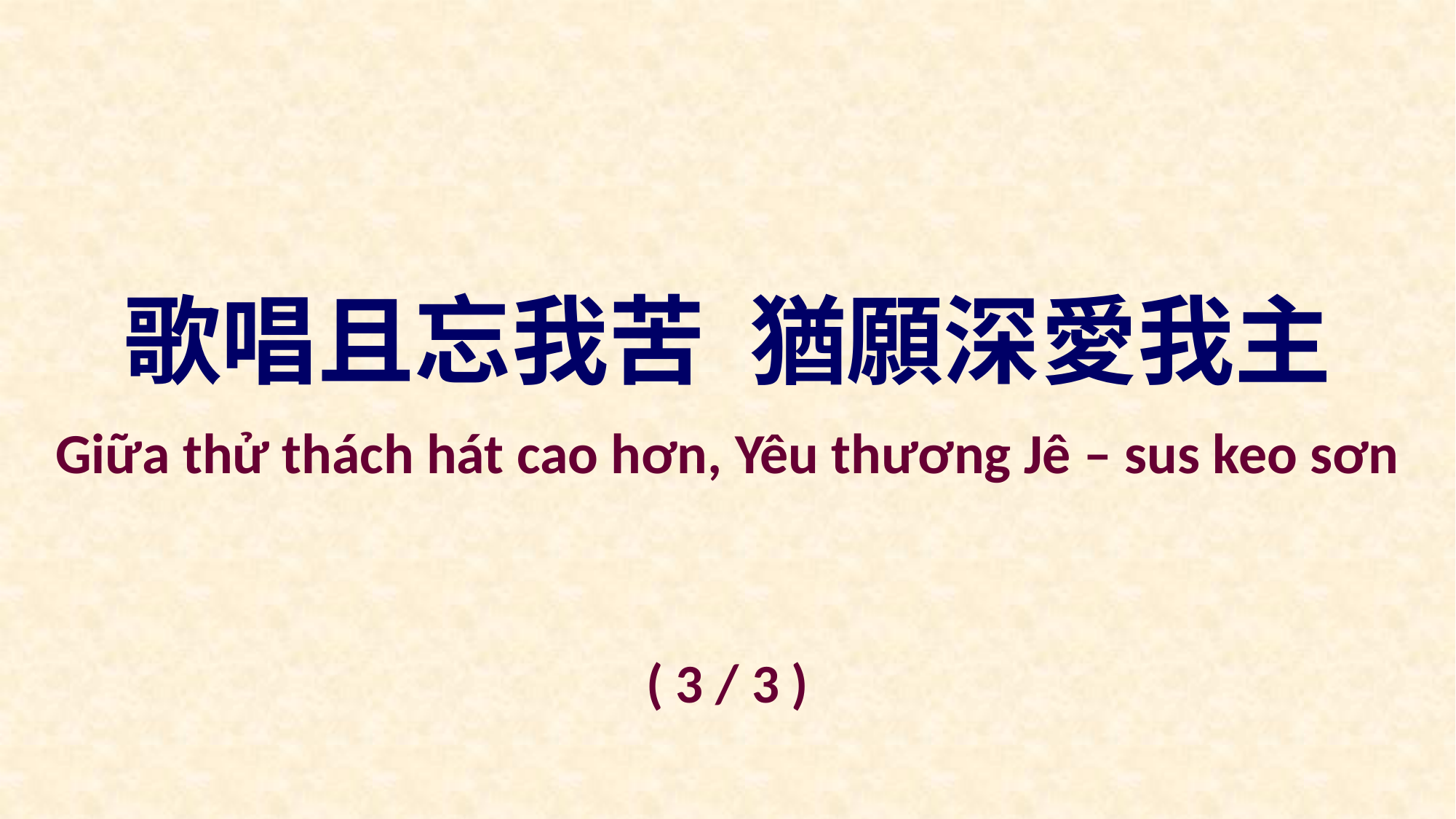

歌唱且忘我苦  猶願深愛我主
Giữa thử thách hát cao hơn, Yêu thương Jê – sus keo sơn
( 3 / 3 )